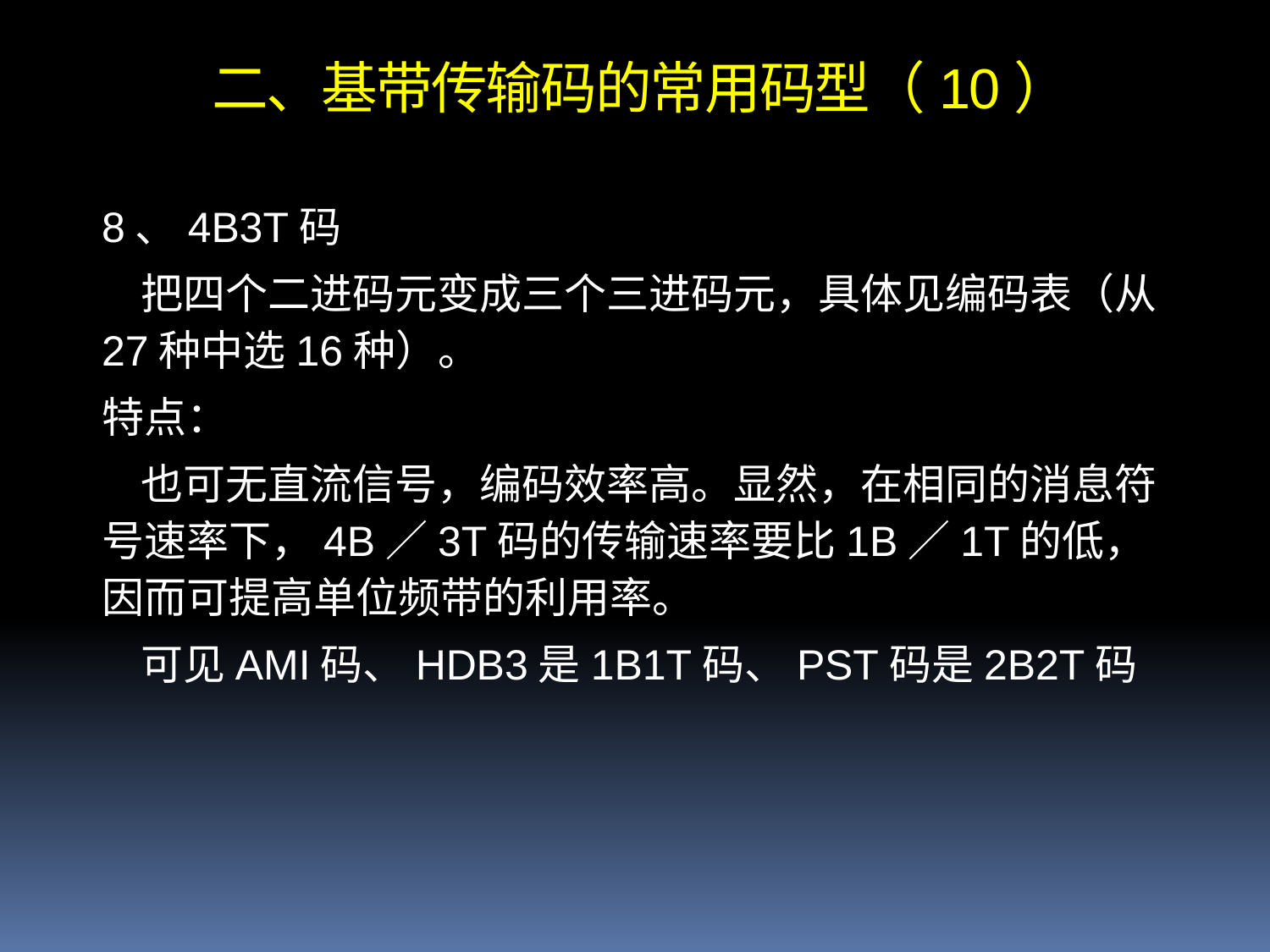

二、基带传输码的常用码型（10）
8、4B3T码
   把四个二进码元变成三个三进码元，具体见编码表（从27种中选16种）。
特点：
   也可无直流信号，编码效率高。显然，在相同的消息符号速率下，4B／3T码的传输速率要比1B／1T的低，因而可提高单位频带的利用率。
   可见AMI码、HDB3是1B1T码、PST码是2B2T码